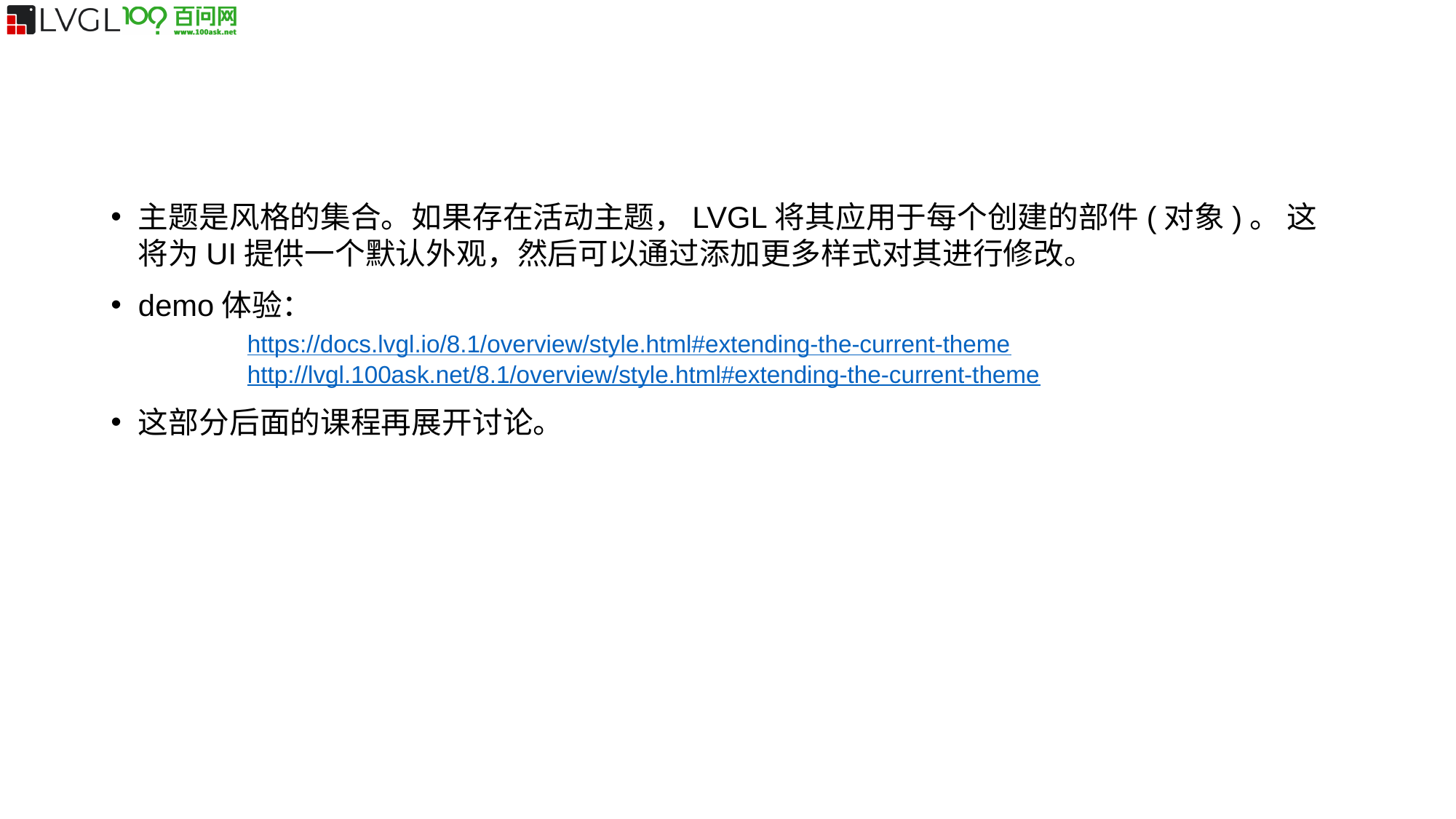

主题是风格的集合。如果存在活动主题，LVGL将其应用于每个创建的部件(对象)。 这将为UI提供一个默认外观，然后可以通过添加更多样式对其进行修改。
demo体验：
	https://docs.lvgl.io/8.1/overview/style.html#extending-the-current-theme
	http://lvgl.100ask.net/8.1/overview/style.html#extending-the-current-theme
这部分后面的课程再展开讨论。